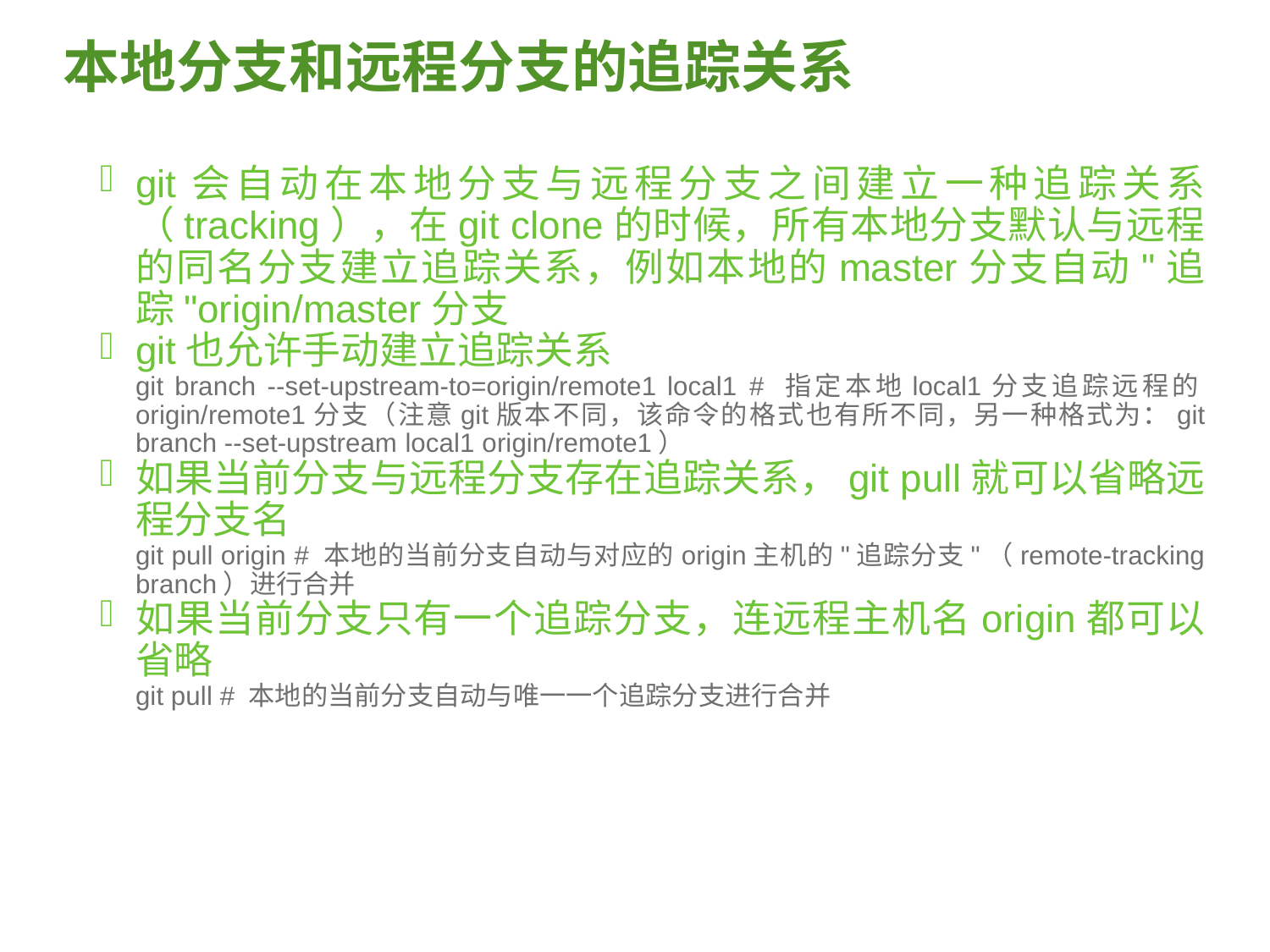

本地分支和远程分支的追踪关系
git会自动在本地分支与远程分支之间建立一种追踪关系（tracking），在git clone的时候，所有本地分支默认与远程的同名分支建立追踪关系，例如本地的master分支自动"追踪"origin/master分支
git也允许手动建立追踪关系
git branch --set-upstream-to=origin/remote1 local1 # 指定本地local1分支追踪远程的origin/remote1分支（注意git版本不同，该命令的格式也有所不同，另一种格式为：git branch --set-upstream local1 origin/remote1）
如果当前分支与远程分支存在追踪关系，git pull就可以省略远程分支名
git pull origin # 本地的当前分支自动与对应的origin主机的"追踪分支"（remote-tracking branch）进行合并
如果当前分支只有一个追踪分支，连远程主机名origin都可以省略
git pull # 本地的当前分支自动与唯一一个追踪分支进行合并